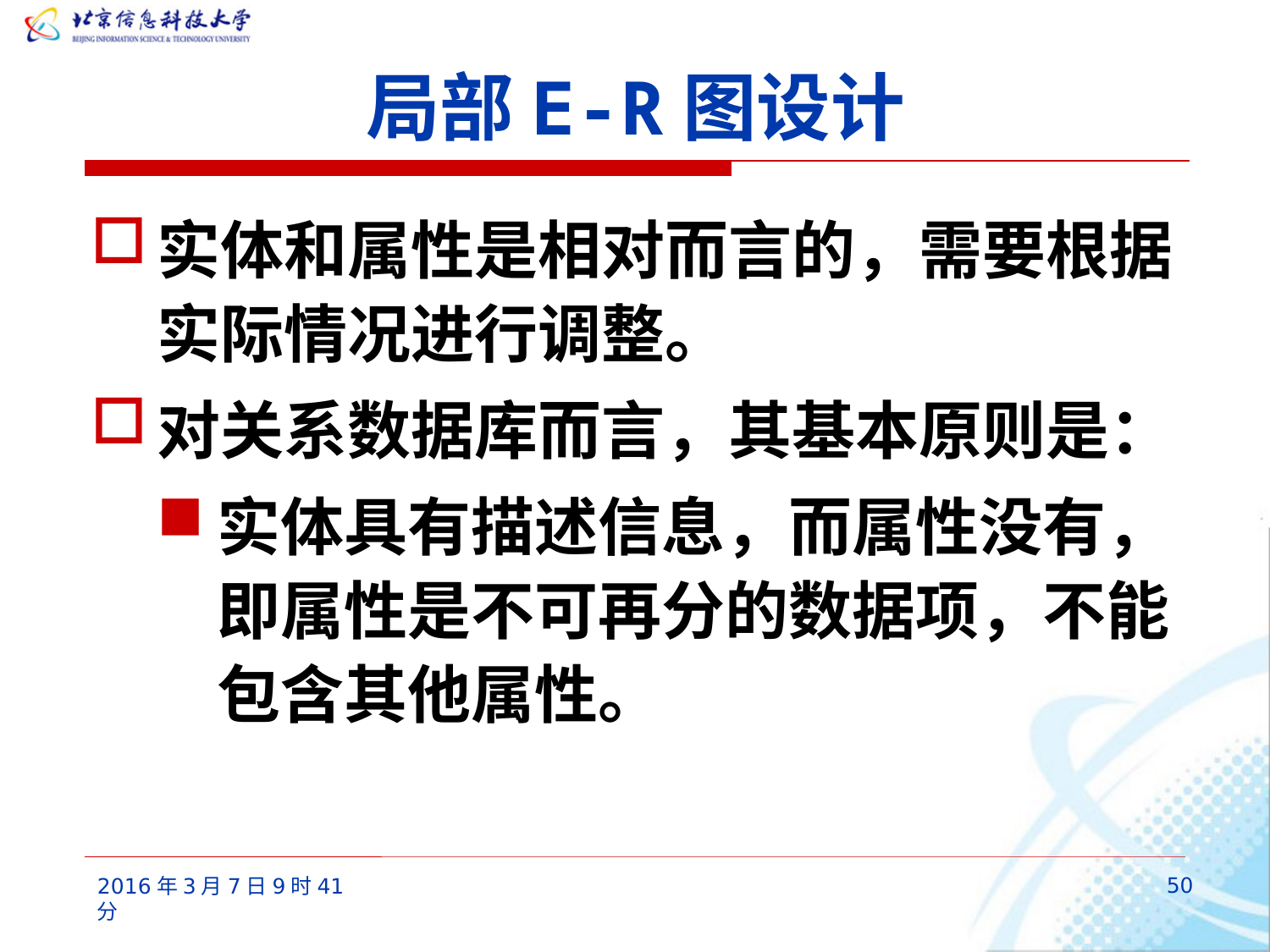

# 局部E-R图设计
实体和属性是相对而言的，需要根据实际情况进行调整。
对关系数据库而言，其基本原则是：
实体具有描述信息，而属性没有，即属性是不可再分的数据项，不能包含其他属性。
2016年3月7日9时41分